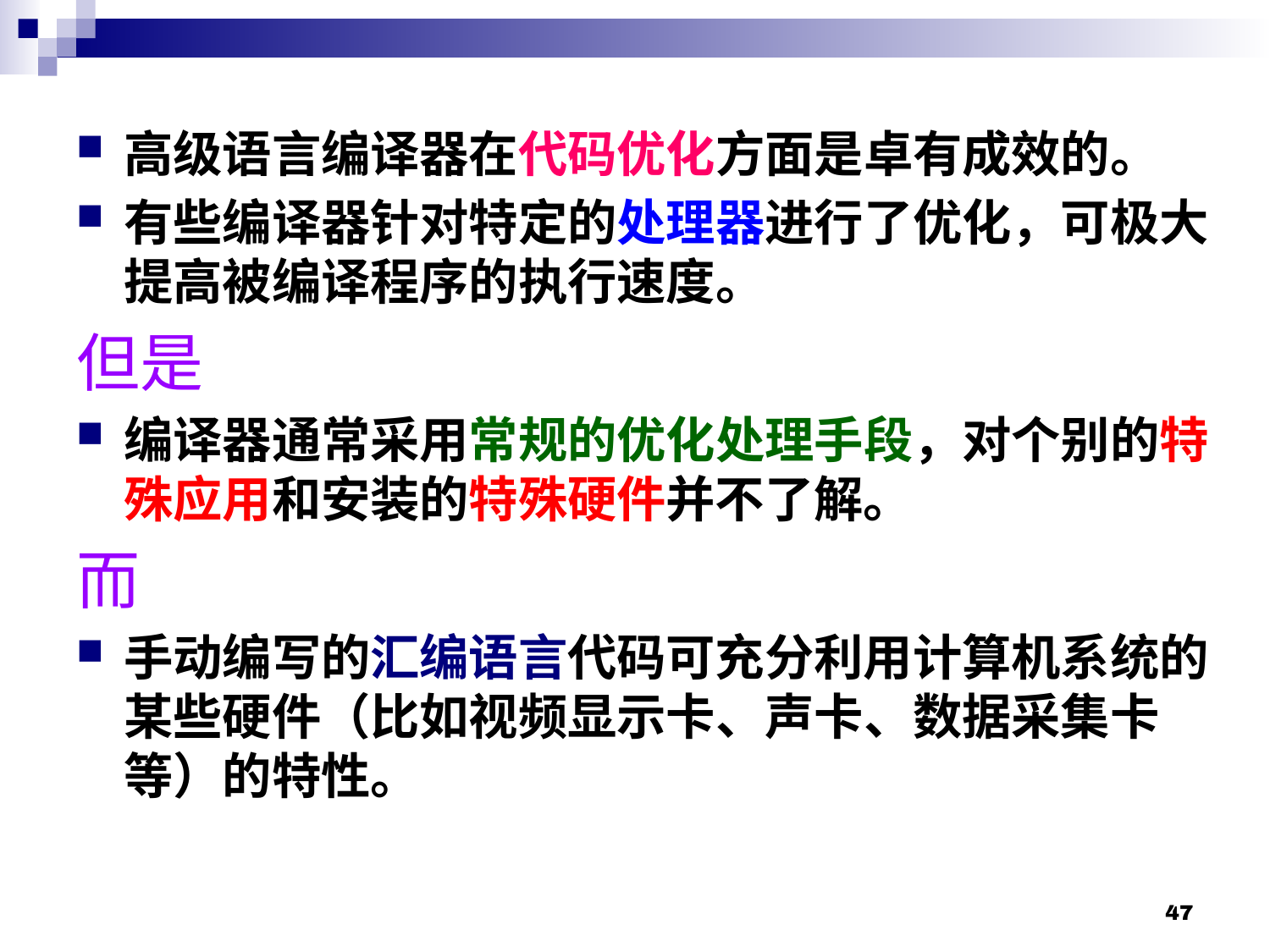

高级语言编译器在代码优化方面是卓有成效的。
有些编译器针对特定的处理器进行了优化，可极大提高被编译程序的执行速度。
但是
编译器通常采用常规的优化处理手段，对个别的特殊应用和安装的特殊硬件并不了解。
而
手动编写的汇编语言代码可充分利用计算机系统的某些硬件（比如视频显示卡、声卡、数据采集卡等）的特性。
47